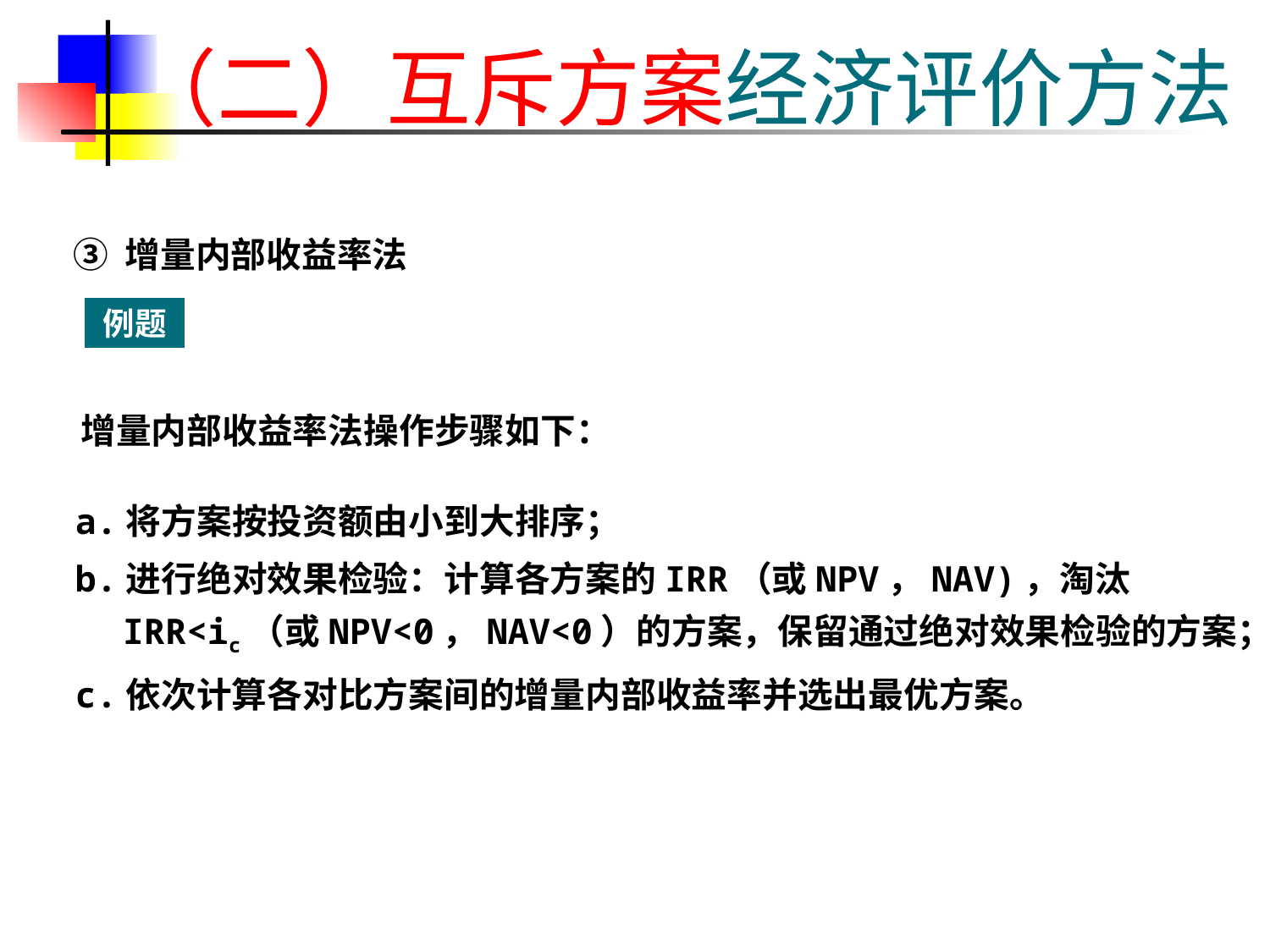

# （二）互斥方案经济评价方法
 ③ 增量内部收益率法
例题
增量内部收益率法操作步骤如下：
a.将方案按投资额由小到大排序；
b.进行绝对效果检验：计算各方案的IRR（或NPV，NAV)，淘汰IRR<ic（或NPV<0，NAV<0）的方案，保留通过绝对效果检验的方案；
c.依次计算各对比方案间的增量内部收益率并选出最优方案。
11